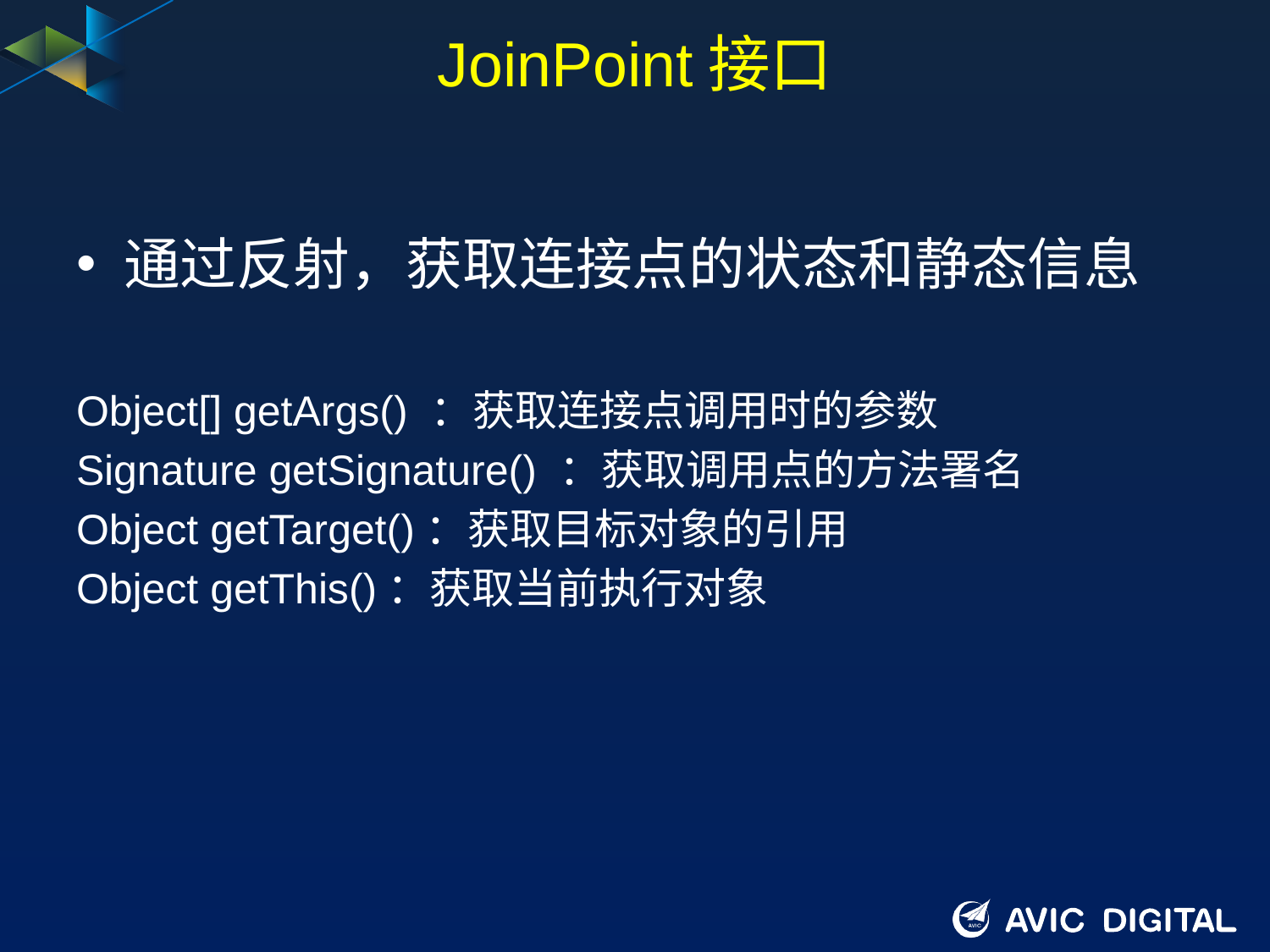

# JoinPoint接口
通过反射，获取连接点的状态和静态信息

Object[] getArgs() ：获取连接点调用时的参数
Signature getSignature() ：获取调用点的方法署名
Object getTarget()：获取目标对象的引用
Object getThis()：获取当前执行对象